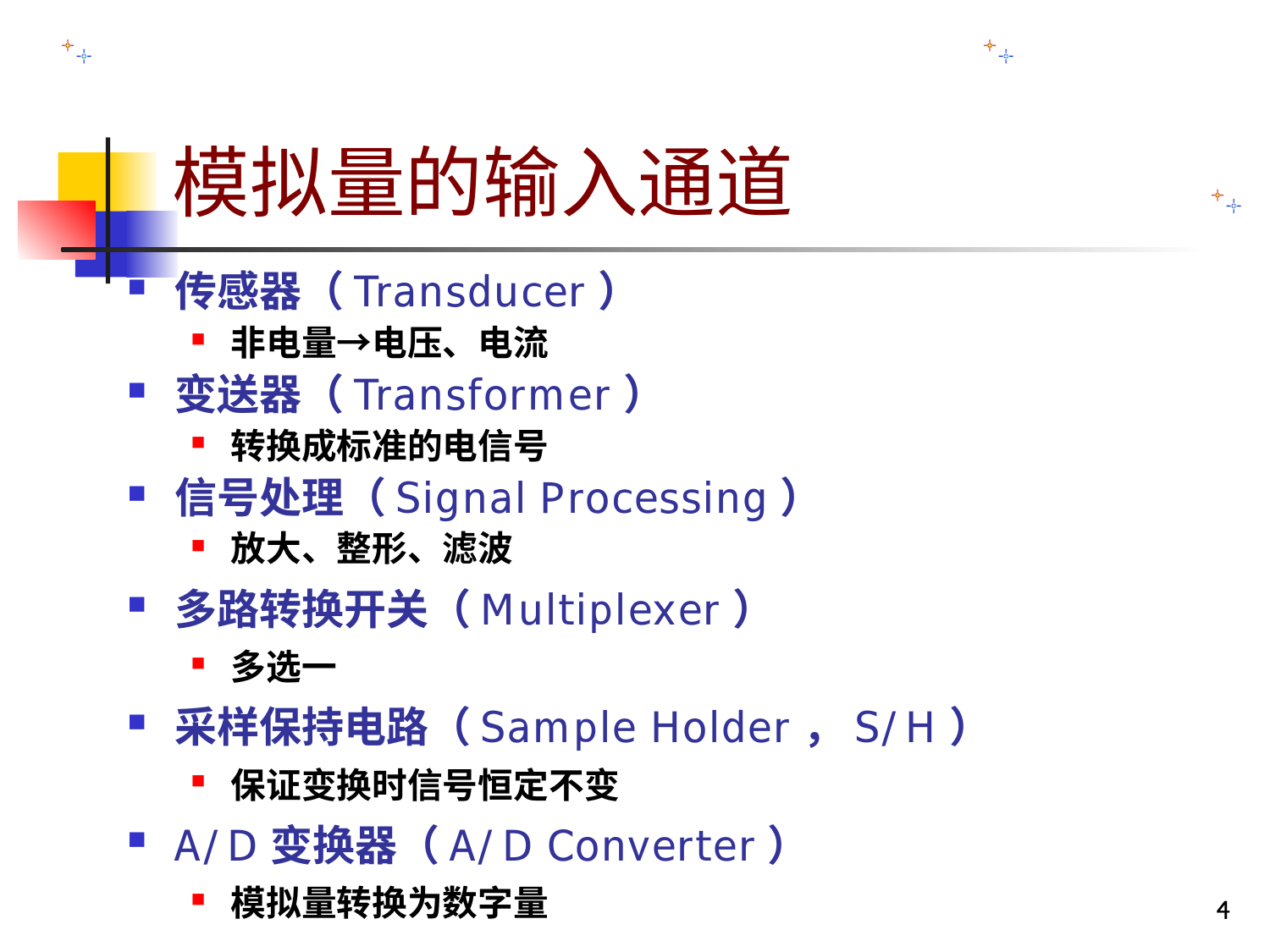

模拟量的输入通道
传感器（Transducer）
非电量→电压、电流
变送器（Transformer）
转换成标准的电信号
信号处理（Signal Processing）
放大、整形、滤波
多路转换开关（Multiplexer）
多选一
采样保持电路（Sample Holder，S/H）
保证变换时信号恒定不变
A/D变换器（A/D Converter）
模拟量转换为数字量
4